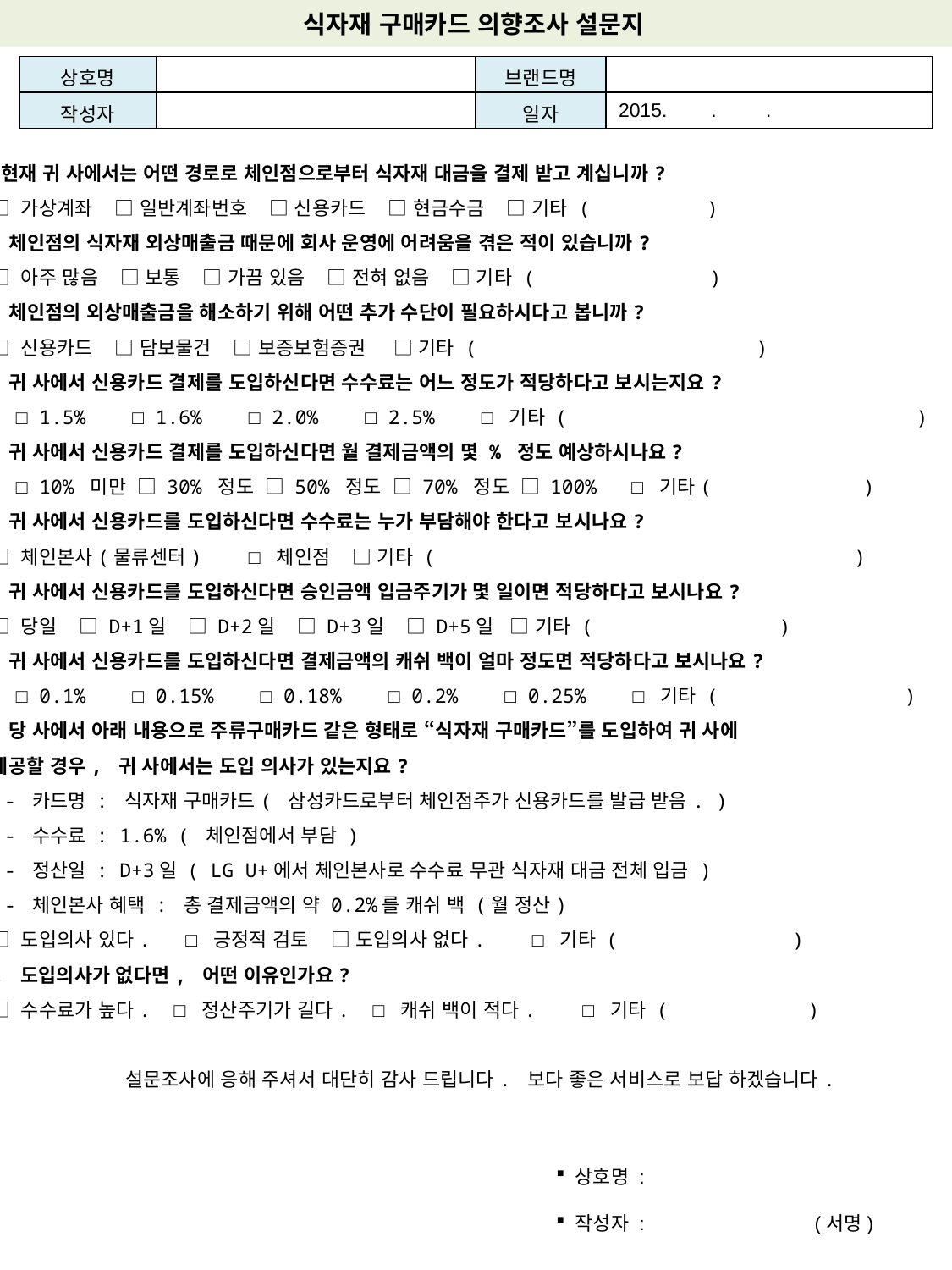

식자재 구매카드 의향조사 설문지
| 상호명 |  | 브랜드명 |  |
| --- | --- | --- | --- |
| 작성자 |  | 일자 | 2015. . . |
현재 귀 사에서는 어떤 경로로 체인점으로부터 식자재 대금을 결제 받고 계십니까?
    □ 가상계좌    □ 일반계좌번호    □ 신용카드    □ 현금수금    □ 기타 (          )
2. 체인점의 식자재 외상매출금 때문에 회사 운영에 어려움을 겪은 적이 있습니까?
    □ 아주 많음    □ 보통    □ 가끔 있음    □ 전혀 없음    □ 기타 (               )
3. 체인점의 외상매출금을 해소하기 위해 어떤 추가 수단이 필요하시다고 봅니까?
    □ 신용카드    □ 담보물건    □ 보증보험증권     □ 기타 (                        )
4. 귀 사에서 신용카드 결제를 도입하신다면 수수료는 어느 정도가 적당하다고 보시는지요?
    □ 1.5%    □ 1.6%    □ 2.0%    □ 2.5%    □ 기타 (                              )
5. 귀 사에서 신용카드 결제를 도입하신다면 월 결제금액의 몇 % 정도 예상하시나요?
    □ 10% 미만  □ 30% 정도  □ 50% 정도  □ 70% 정도  □ 100%   □ 기타(             )
6. 귀 사에서 신용카드를 도입하신다면 수수료는 누가 부담해야 한다고 보시나요?
    □ 체인본사(물류센터)    □ 체인점    □ 기타 (                                    )
7. 귀 사에서 신용카드를 도입하신다면 승인금액 입금주기가 몇 일이면 적당하다고 보시나요?
    □ 당일    □ D+1일    □ D+2일    □ D+3일    □ D+5일   □ 기타 (                )
8. 귀 사에서 신용카드를 도입하신다면 결제금액의 캐쉬 백이 얼마 정도면 적당하다고 보시나요?
    □ 0.1%    □ 0.15%    □ 0.18%    □ 0.2%    □ 0.25%    □ 기타 (                )
9. 당 사에서 아래 내용으로 주류구매카드 같은 형태로 “식자재 구매카드”를 도입하여 귀 사에
   제공할 경우, 귀 사에서는 도입 의사가 있는지요?
   - 카드명 : 식자재 구매카드( 삼성카드로부터 체인점주가 신용카드를 발급 받음. )
   - 수수료 : 1.6% ( 체인점에서 부담 )
   - 정산일 : D+3일 ( LG U+에서 체인본사로 수수료 무관 식자재 대금 전체 입금 )
   - 체인본사 혜택 : 총 결제금액의 약 0.2%를 캐쉬 백 (월 정산)
    □ 도입의사 있다.   □ 긍정적 검토    □ 도입의사 없다.    □ 기타 (               )
10. 도입의사가 없다면, 어떤 이유인가요?
    □ 수수료가 높다.  □ 정산주기가 길다.  □ 캐쉬 백이 적다.    □ 기타 (            )

설문조사에 응해 주셔서 대단히 감사 드립니다. 보다 좋은 서비스로 보답 하겠습니다.
 상호명 :
 작성자 :                               (서명)